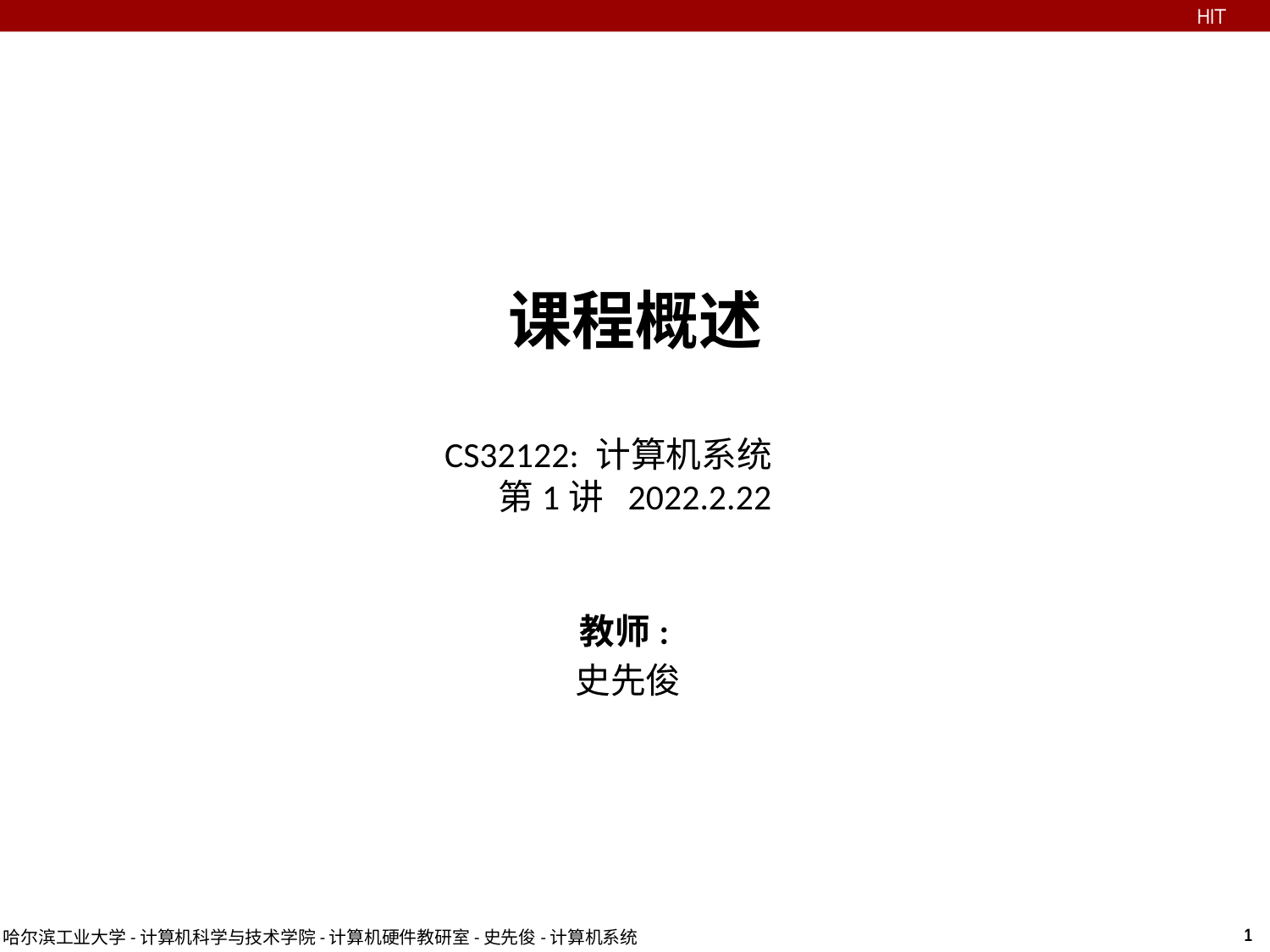

HIT
课程概述
CS32122: 计算机系统
第1讲  2022.2.22
教师:
史先俊